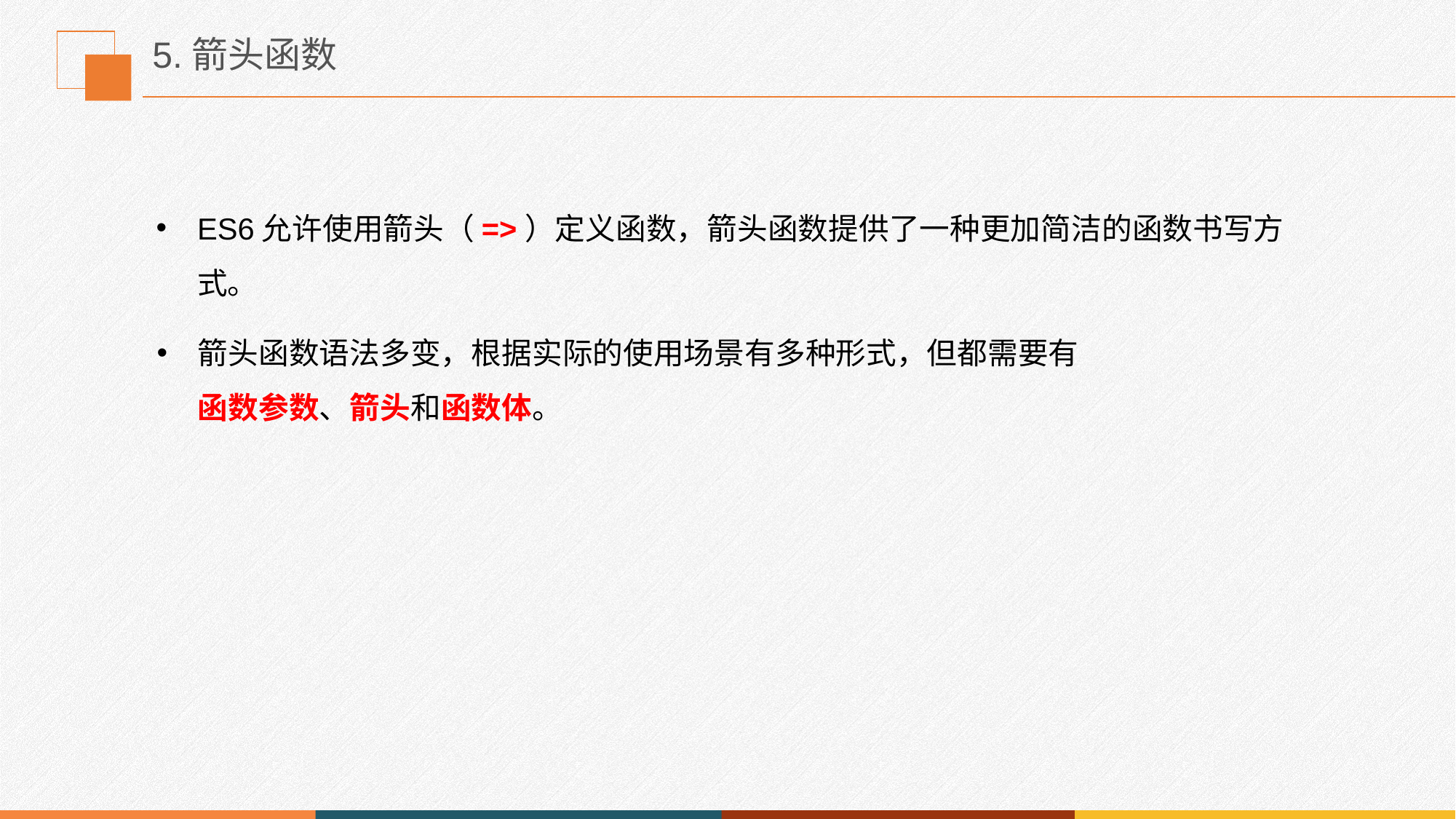

# 5.箭头函数
ES6允许使用箭头（=>）定义函数，箭头函数提供了一种更加简洁的函数书写方式。
箭头函数语法多变，根据实际的使用场景有多种形式，但都需要有函数参数、箭头和函数体。